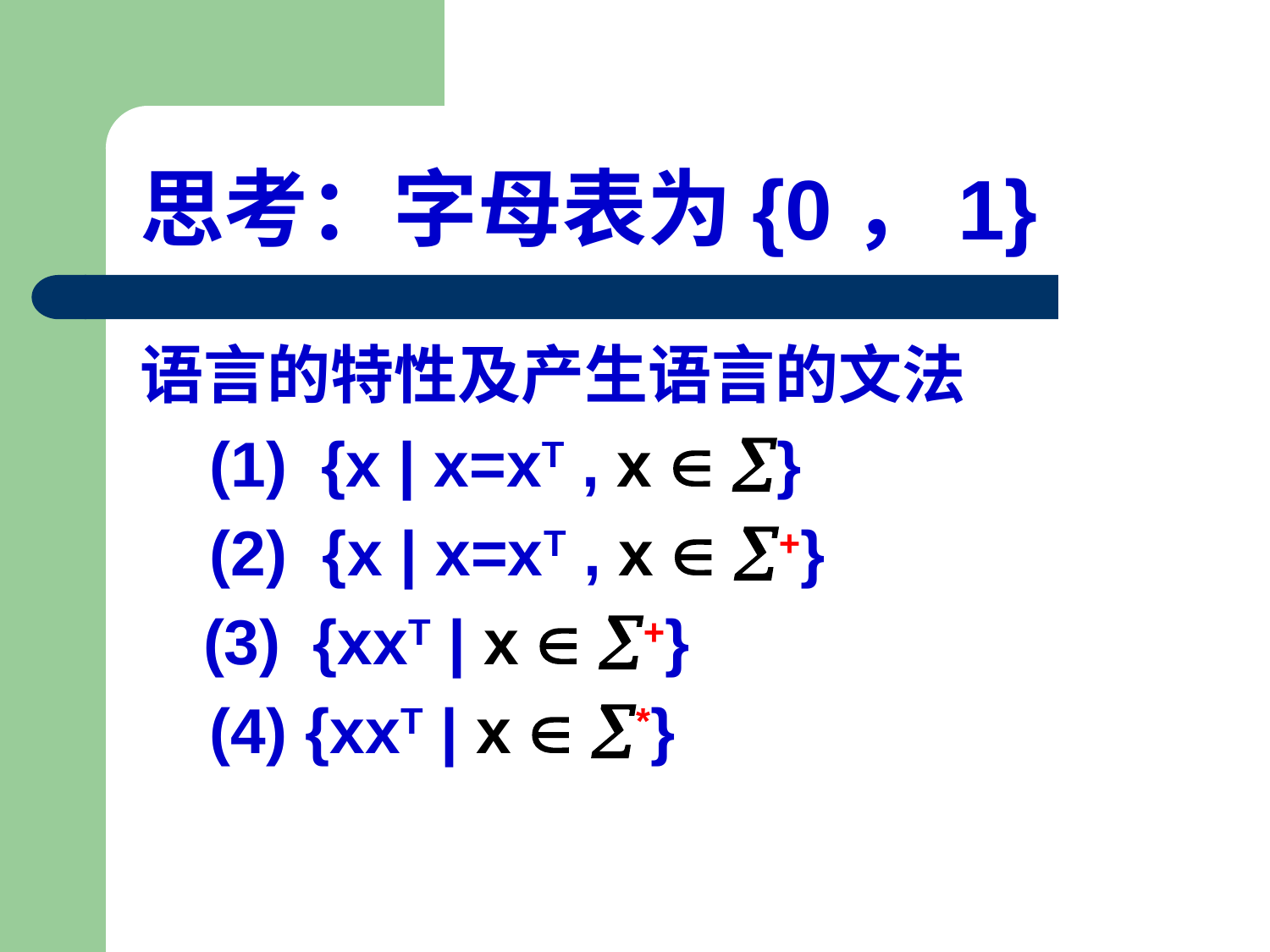

# 思考：字母表为{0，1}
语言的特性及产生语言的文法
    (1)  {x | x=xT , x ∈ ∑}
    (2)  {x | x=xT , x ∈ ∑+}
    (3)  {xxT | x ∈ ∑+}
    (4) {xxT | x ∈ ∑*}